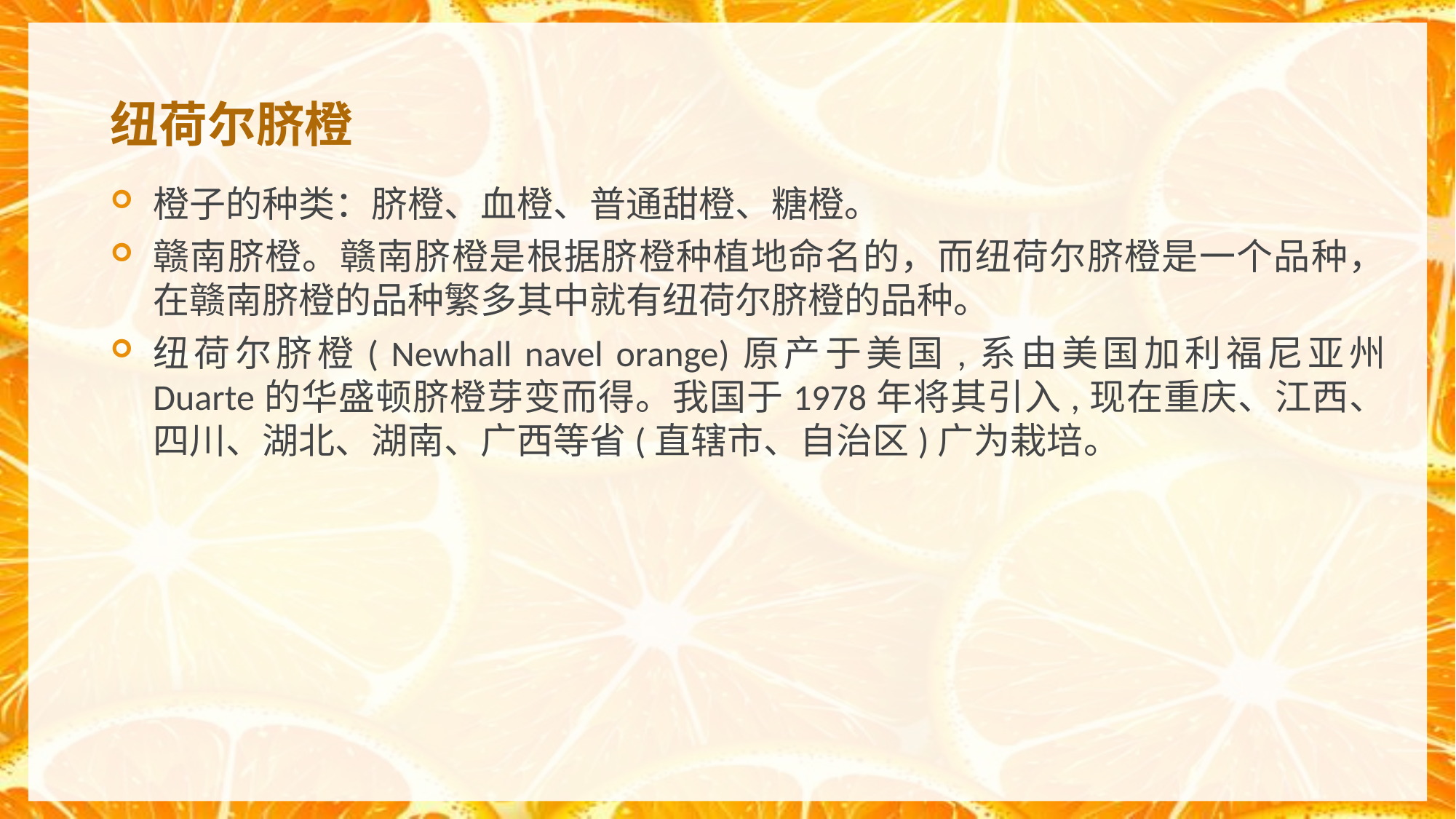

纽荷尔脐橙
橙子的种类：脐橙、血橙、普通甜橙、糖橙。
赣南脐橙。赣南脐橙是根据脐橙种植地命名的，而纽荷尔脐橙是一个品种，在赣南脐橙的品种繁多其中就有纽荷尔脐橙的品种。
纽荷尔脐橙( Newhall navel orange)原产于美国,系由美国加利福尼亚州 Duarte的华盛顿脐橙芽变而得。我国于1978年将其引入,现在重庆、江西、四川、湖北、湖南、广西等省(直辖市、自治区)广为栽培。